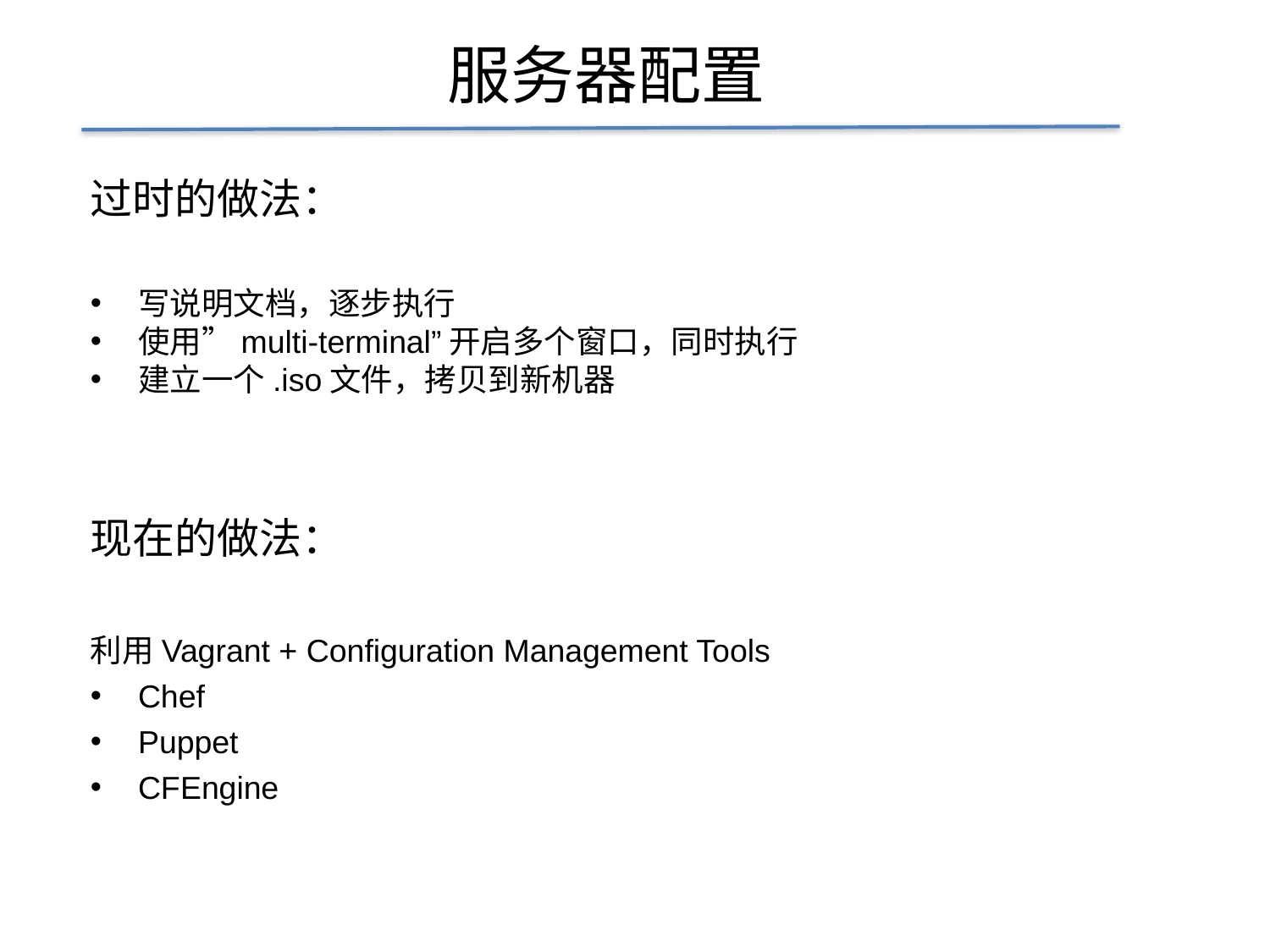

服务器配置
过时的做法：

写说明文档，逐步执行
使用”multi-terminal”开启多个窗口，同时执行
建立一个.iso文件，拷贝到新机器
现在的做法：

利用Vagrant + Configuration Management Tools
Chef
Puppet
CFEngine